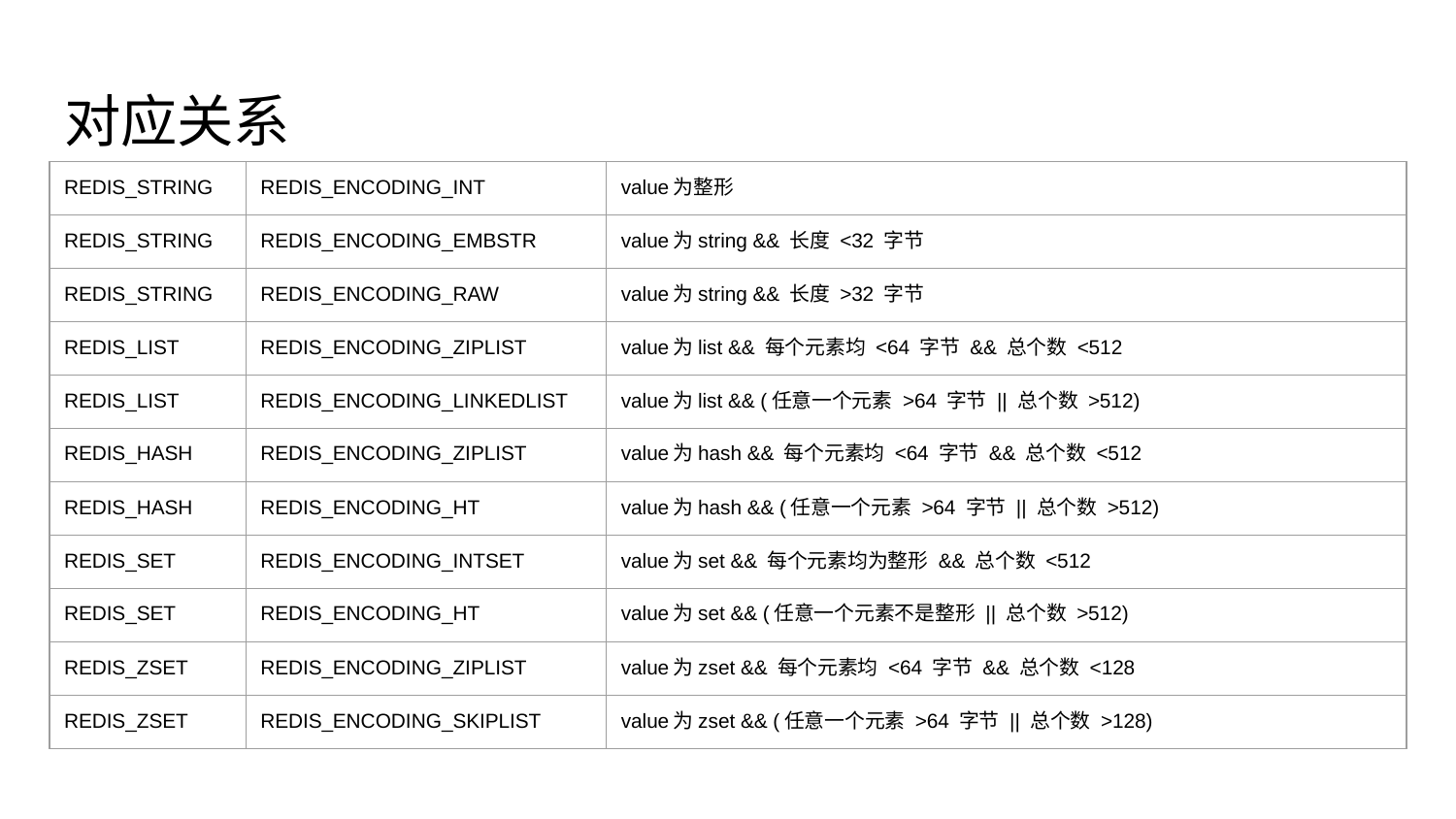

# 对应关系
| REDIS\_STRING | REDIS\_ENCODING\_INT | value为整形 |
| --- | --- | --- |
| REDIS\_STRING | REDIS\_ENCODING\_EMBSTR | value为string && 长度 <32 字节 |
| REDIS\_STRING | REDIS\_ENCODING\_RAW | value为string && 长度 >32 字节 |
| REDIS\_LIST | REDIS\_ENCODING\_ZIPLIST | value为list && 每个元素均 <64 字节 && 总个数 <512 |
| REDIS\_LIST | REDIS\_ENCODING\_LINKEDLIST | value为list && (任意一个元素 >64 字节 || 总个数 >512) |
| REDIS\_HASH | REDIS\_ENCODING\_ZIPLIST | value为hash && 每个元素均 <64 字节 && 总个数 <512 |
| REDIS\_HASH | REDIS\_ENCODING\_HT | value为hash && (任意一个元素 >64 字节 || 总个数 >512) |
| REDIS\_SET | REDIS\_ENCODING\_INTSET | value为set && 每个元素均为整形 && 总个数 <512 |
| REDIS\_SET | REDIS\_ENCODING\_HT | value为set && (任意一个元素不是整形 || 总个数 >512) |
| REDIS\_ZSET | REDIS\_ENCODING\_ZIPLIST | value为zset && 每个元素均 <64 字节 && 总个数 <128 |
| REDIS\_ZSET | REDIS\_ENCODING\_SKIPLIST | value为zset && (任意一个元素 >64 字节 || 总个数 >128) |